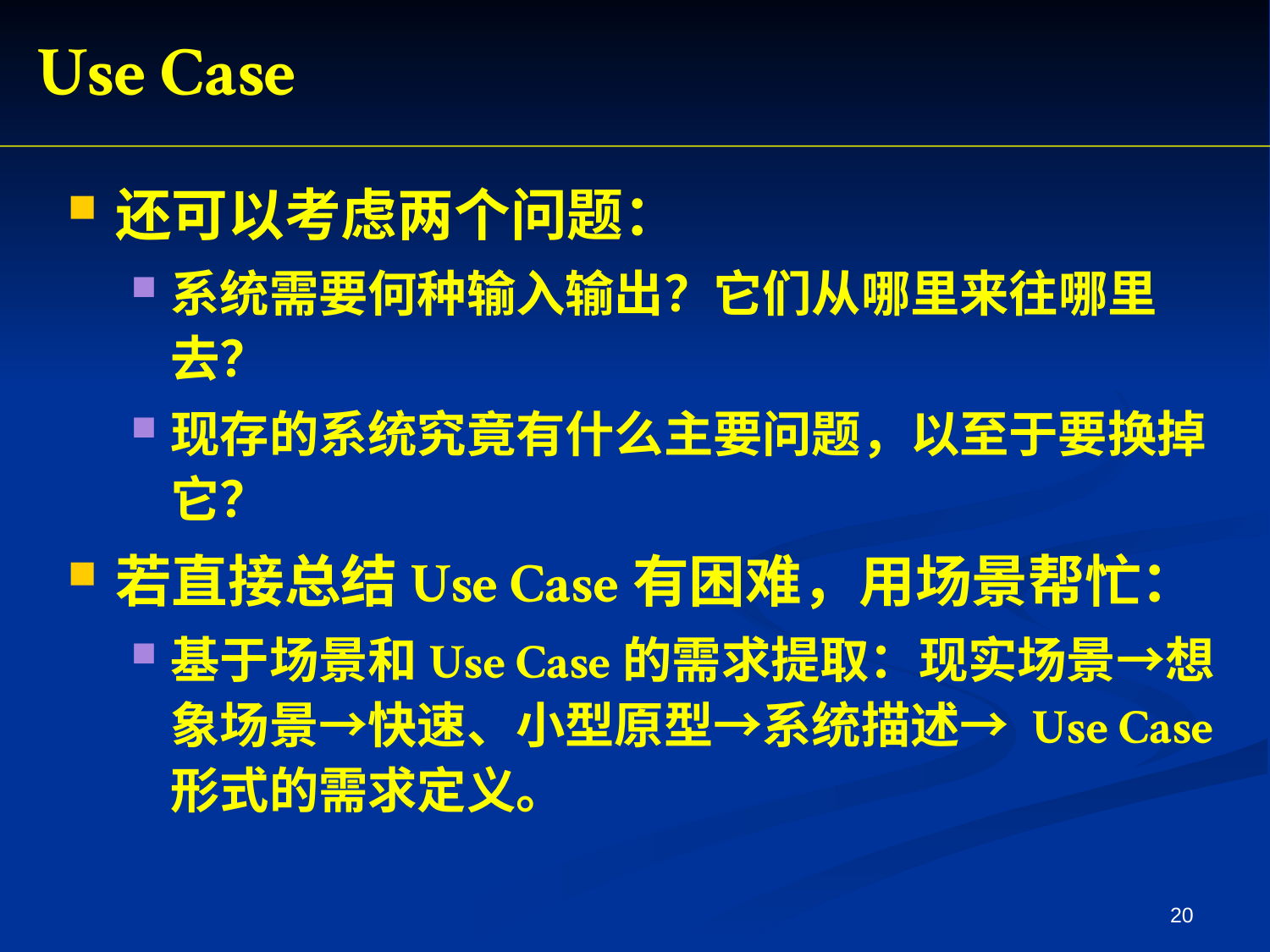

Use Case

还可以考虑两个问题：
系统需要何种输入输出？它们从哪里来往哪里去？
现存的系统究竟有什么主要问题，以至于要换掉它？
若直接总结Use Case有困难，用场景帮忙：
基于场景和Use Case的需求提取：现实场景→想象场景→快速、小型原型→系统描述→ Use Case形式的需求定义。
20